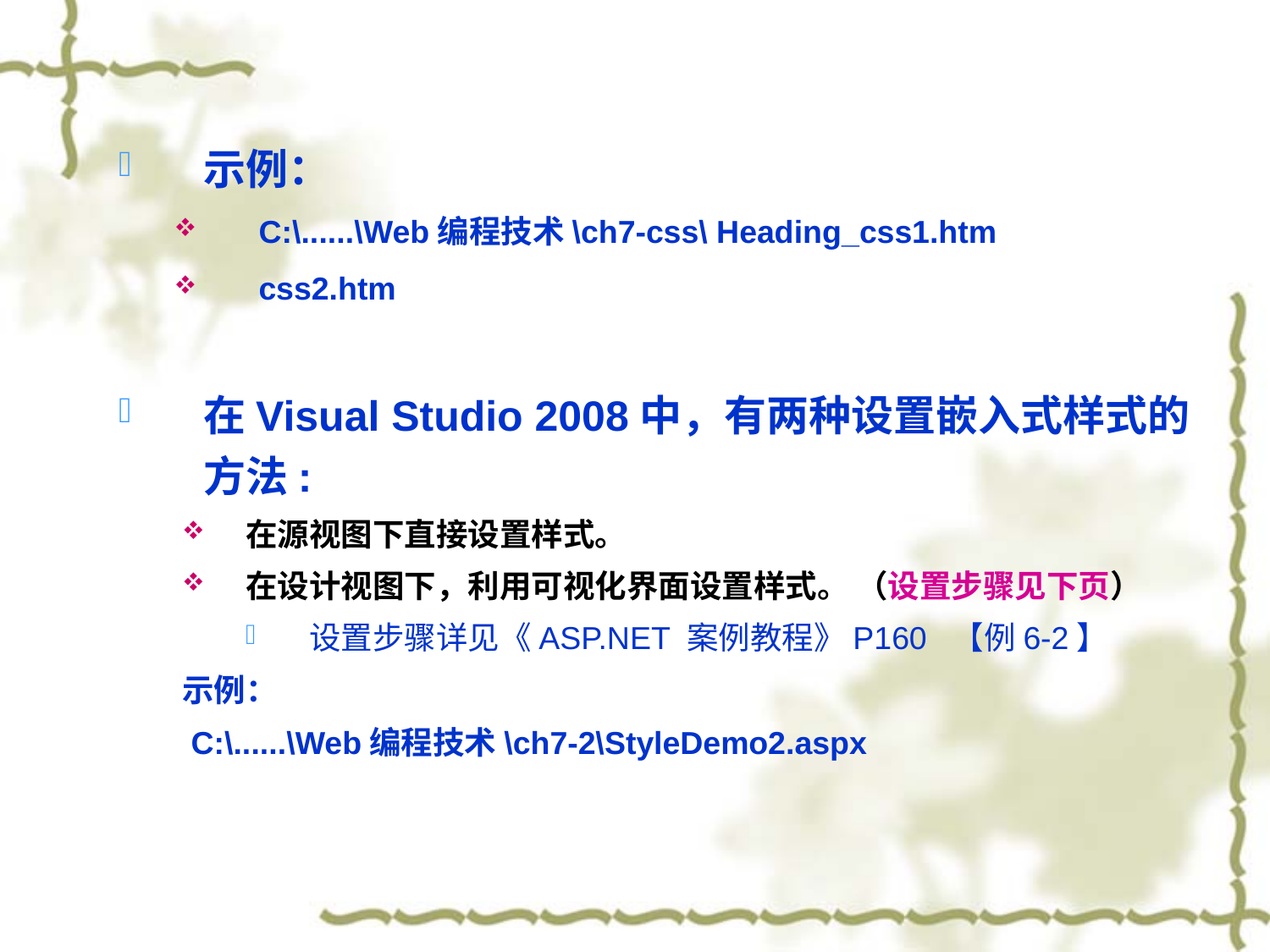

示例：
C:\......\Web编程技术\ch7-css\ Heading_css1.htm
css2.htm

在Visual Studio 2008中，有两种设置嵌入式样式的方法:
在源视图下直接设置样式。
在设计视图下，利用可视化界面设置样式。 （设置步骤见下页）
设置步骤详见《ASP.NET 案例教程》P160  【例6-2】
示例：
 C:\......\Web编程技术\ch7-2\StyleDemo2.aspx